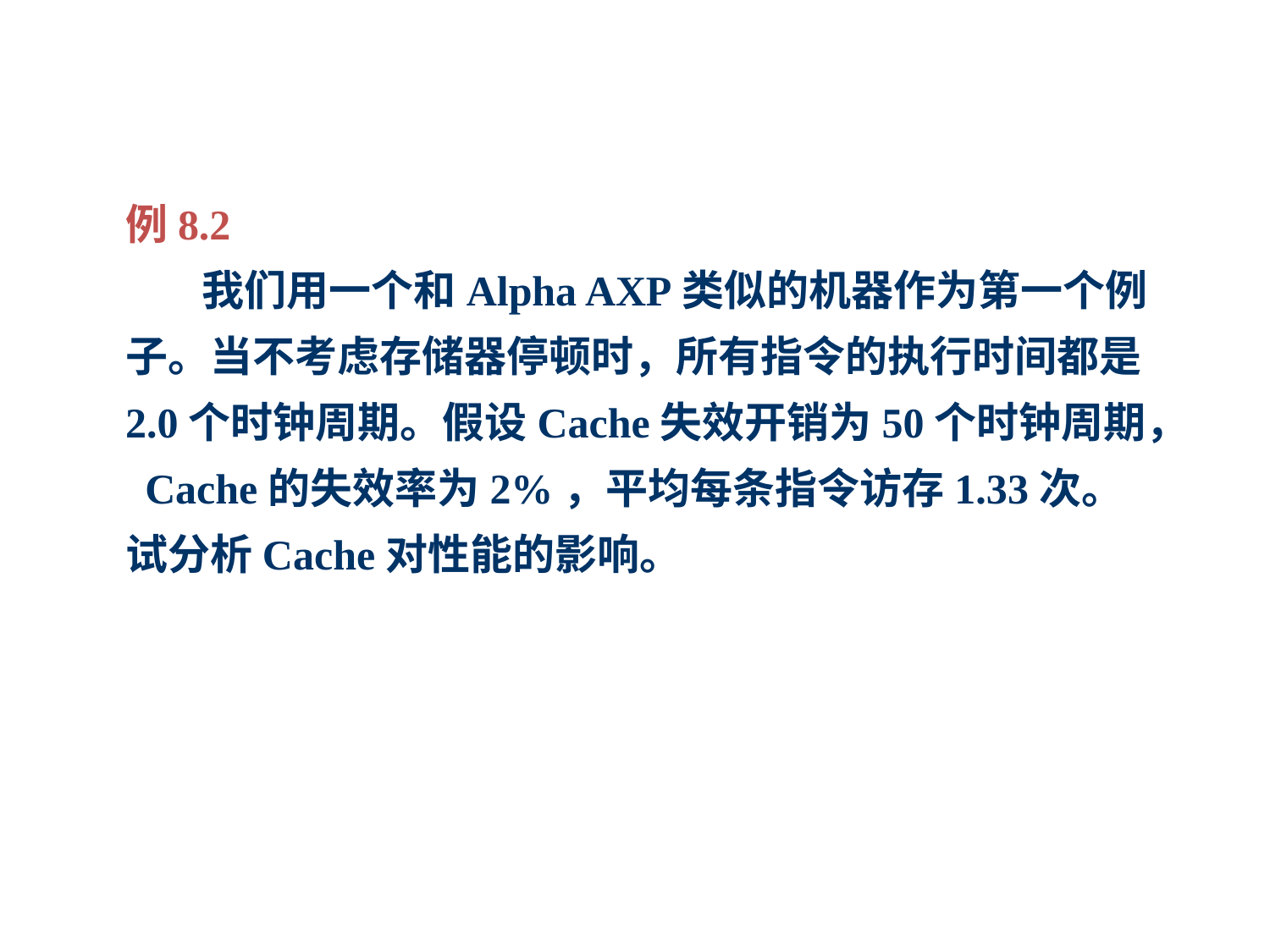

例8.2
       我们用一个和Alpha AXP类似的机器作为第一个例子。当不考虑存储器停顿时，所有指令的执行时间都是2.0个时钟周期。假设Cache失效开销为50个时钟周期， Cache的失效率为2%，平均每条指令访存1.33次。试分析Cache对性能的影响。